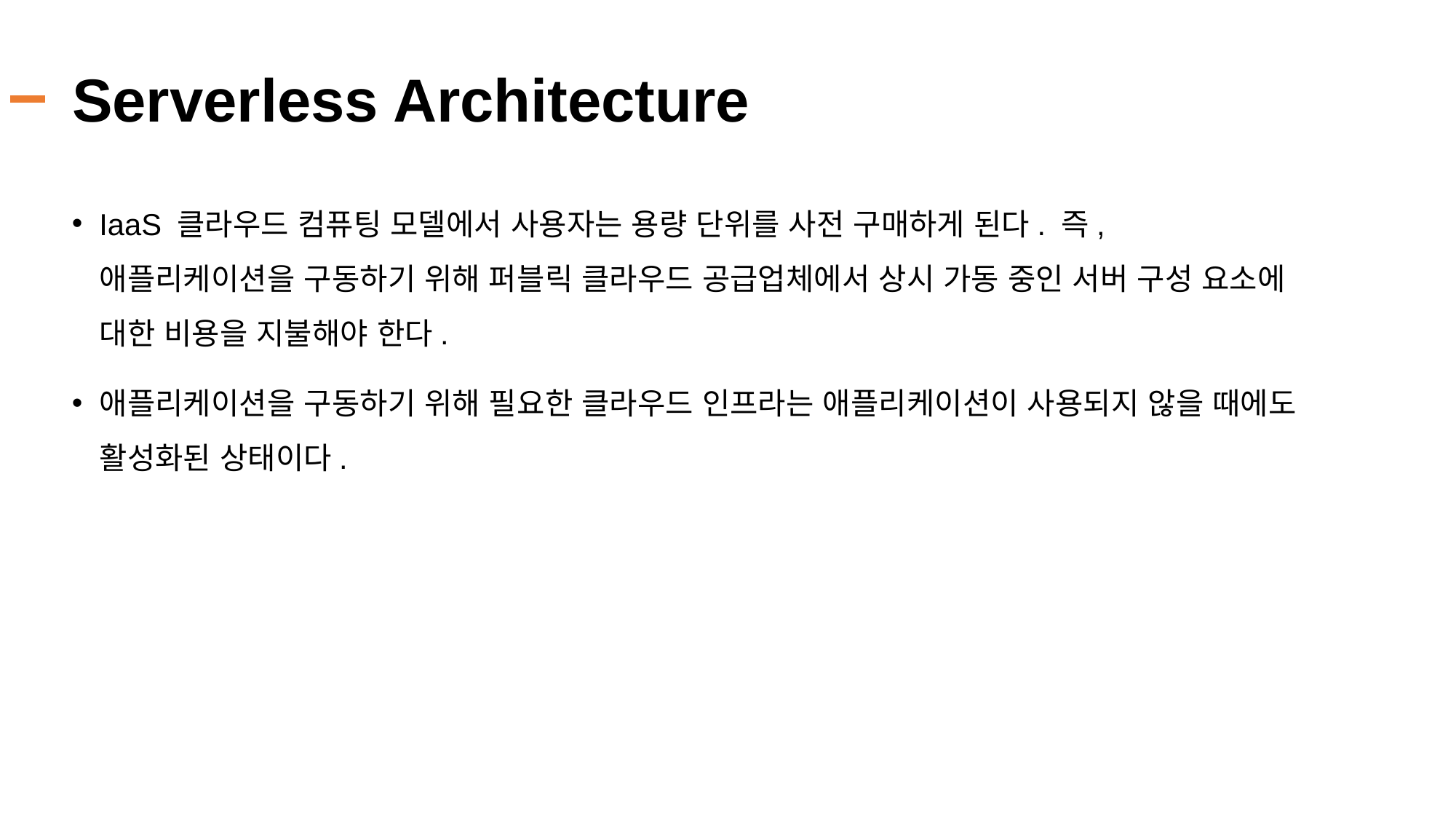

# Serverless Architecture

IaaS 클라우드 컴퓨팅 모델에서 사용자는 용량 단위를 사전 구매하게 된다. 즉, 애플리케이션을 구동하기 위해 퍼블릭 클라우드 공급업체에서 상시 가동 중인 서버 구성 요소에 대한 비용을 지불해야 한다.
애플리케이션을 구동하기 위해 필요한 클라우드 인프라는 애플리케이션이 사용되지 않을 때에도 활성화된 상태이다.